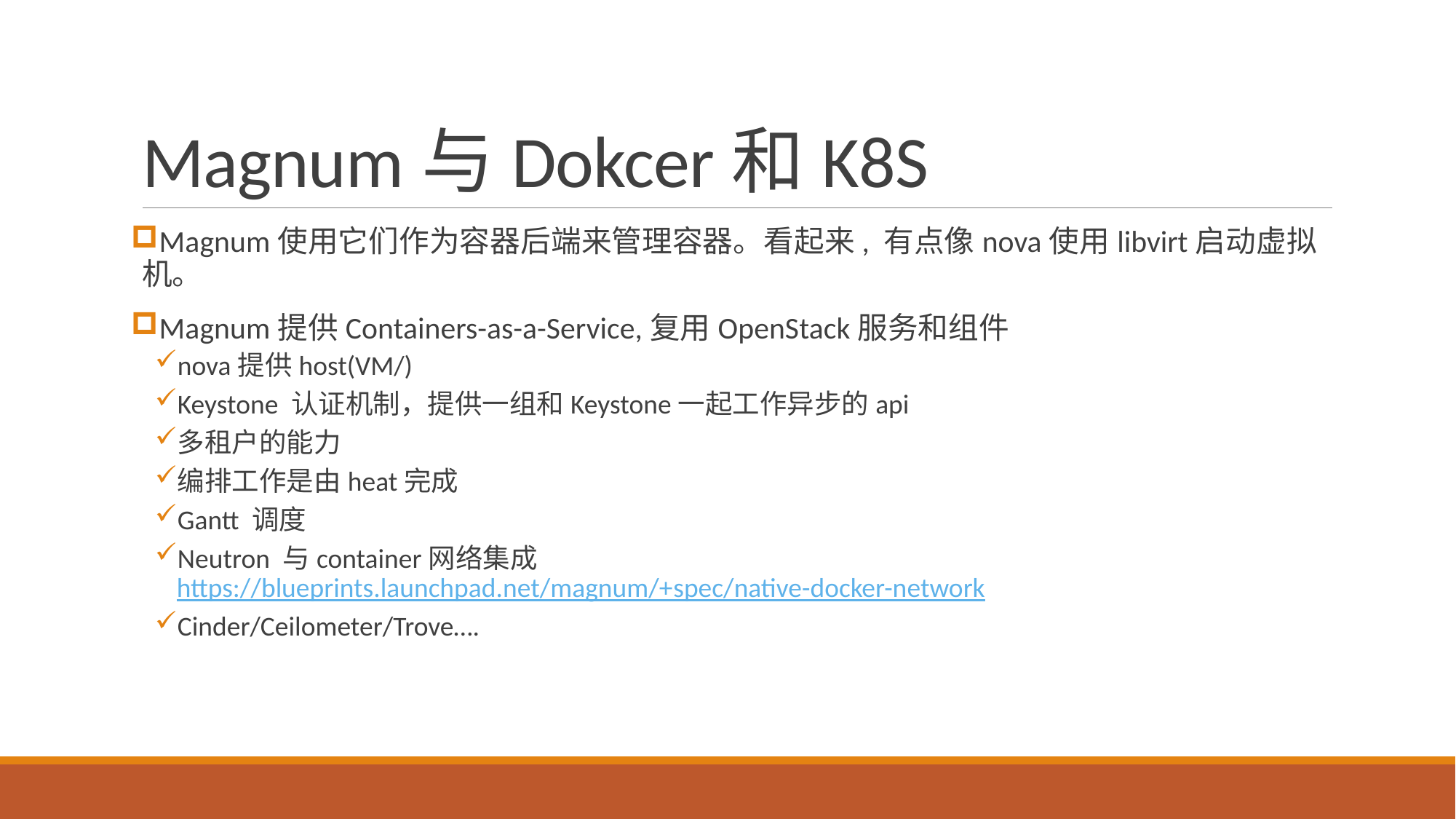

# Magnum与Dokcer和K8S
Magnum使用它们作为容器后端来管理容器。看起来, 有点像nova使用libvirt启动虚拟机。
Magnum提供Containers-as-a-Service,复用OpenStack服务和组件
nova提供host(VM/)
Keystone 认证机制，提供一组和Keystone一起工作异步的api
多租户的能力
编排工作是由heat完成
Gantt 调度
Neutron 与container网络集成
https://blueprints.launchpad.net/magnum/+spec/native-docker-network
Cinder/Ceilometer/Trove….